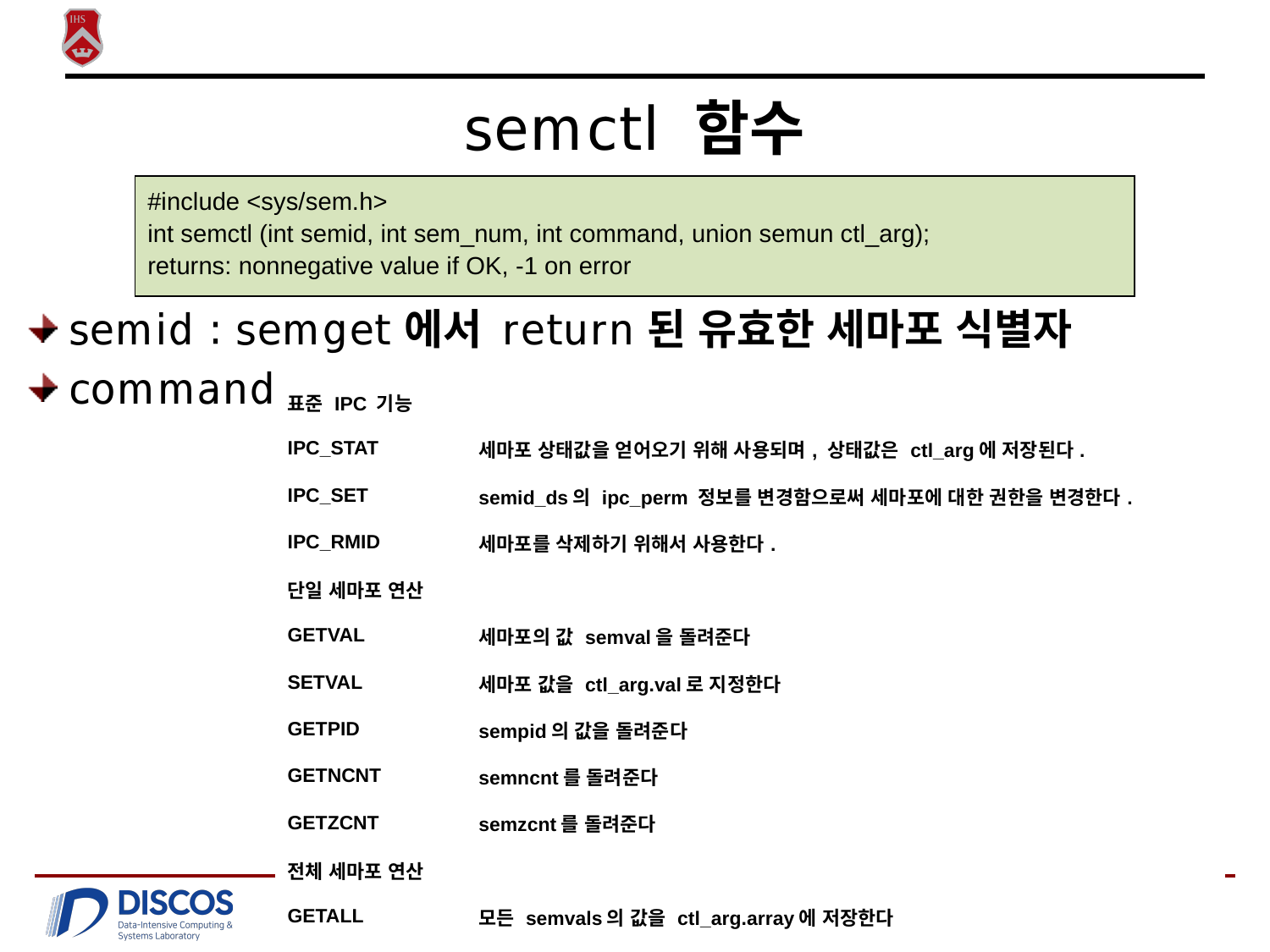

# semctl 함수
#include <sys/sem.h>
int semctl (int semid, int sem_num, int command, union semun ctl_arg);
returns: nonnegative value if OK, -1 on error
 semid : semget에서 return된 유효한 세마포 식별자
 command

| 표준 IPC 기능 |  |
| --- | --- |
| IPC\_STAT | 세마포 상태값을 얻어오기 위해 사용되며, 상태값은 ctl\_arg에 저장된다. |
| IPC\_SET | semid\_ds의 ipc\_perm 정보를 변경함으로써 세마포에 대한 권한을 변경한다. |
| IPC\_RMID | 세마포를 삭제하기 위해서 사용한다. |
| 단일 세마포 연산 |  |
| GETVAL | 세마포의 값 semval을 돌려준다 |
| SETVAL | 세마포 값을 ctl\_arg.val로 지정한다 |
| GETPID | sempid의 값을 돌려준다 |
| GETNCNT | semncnt를 돌려준다 |
| GETZCNT | semzcnt를 돌려준다 |
| 전체 세마포 연산 |  |
| GETALL | 모든 semvals의 값을 ctl\_arg.array에 저장한다 |
| SETALL | ctl\_arg.array의 값을 사용하여 모든 semvals 값을 지정한다 |
23